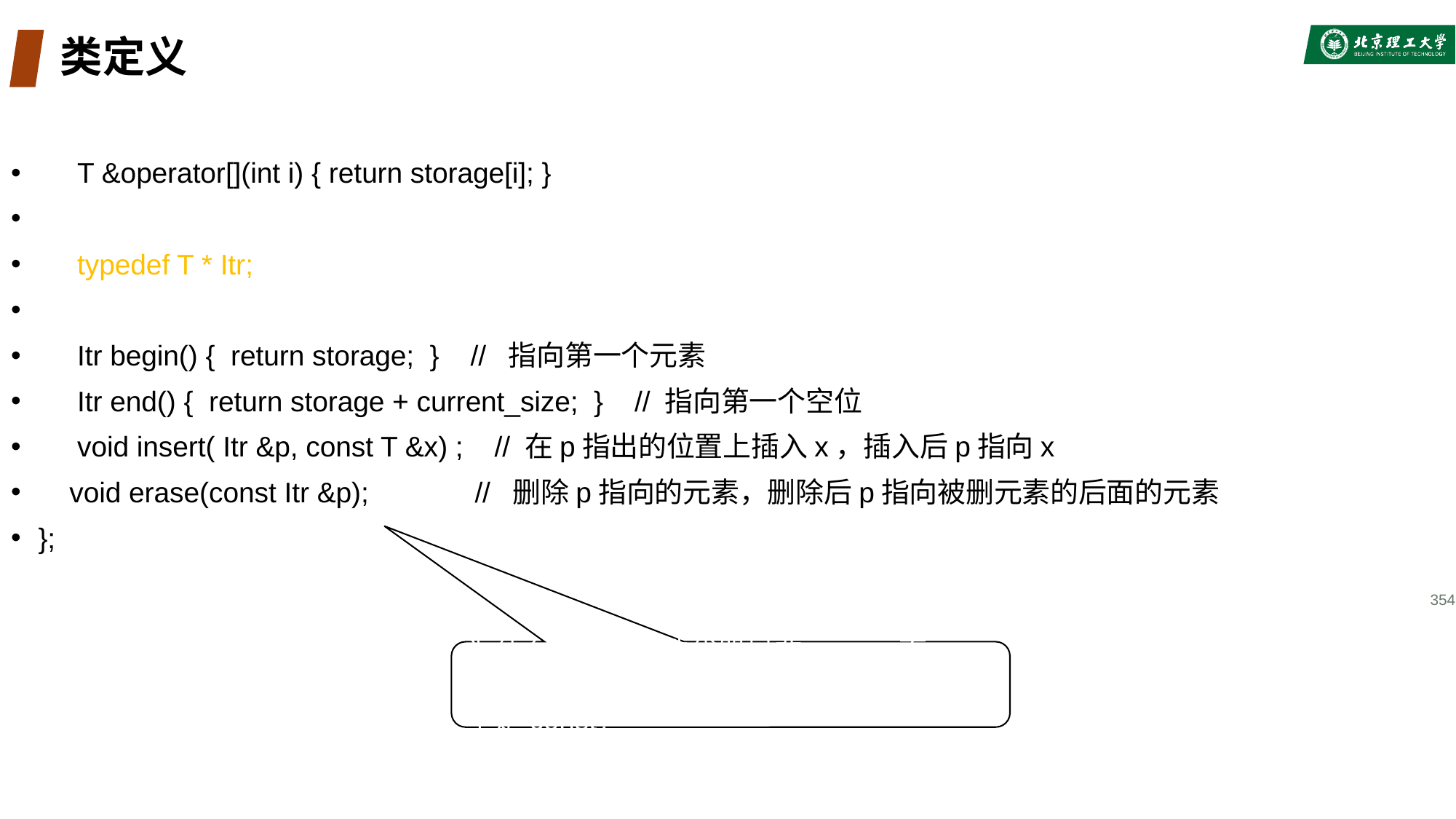

# 类定义
     T &operator[](int i) { return storage[i]; }

     typedef T * Itr;

     Itr begin() {  return storage;  }    //  指向第一个元素
     Itr end() {  return storage + current_size;  }    // 指向第一个空位
     void insert( Itr &p, const T &x) ;    // 在p指出的位置上插入x，插入后p指向x
    void erase(const Itr &p);	//  删除p指向的元素，删除后p指向被删元素的后面的元素
};
354
为什么insert中迭代器是非const, 而erase
中是const?